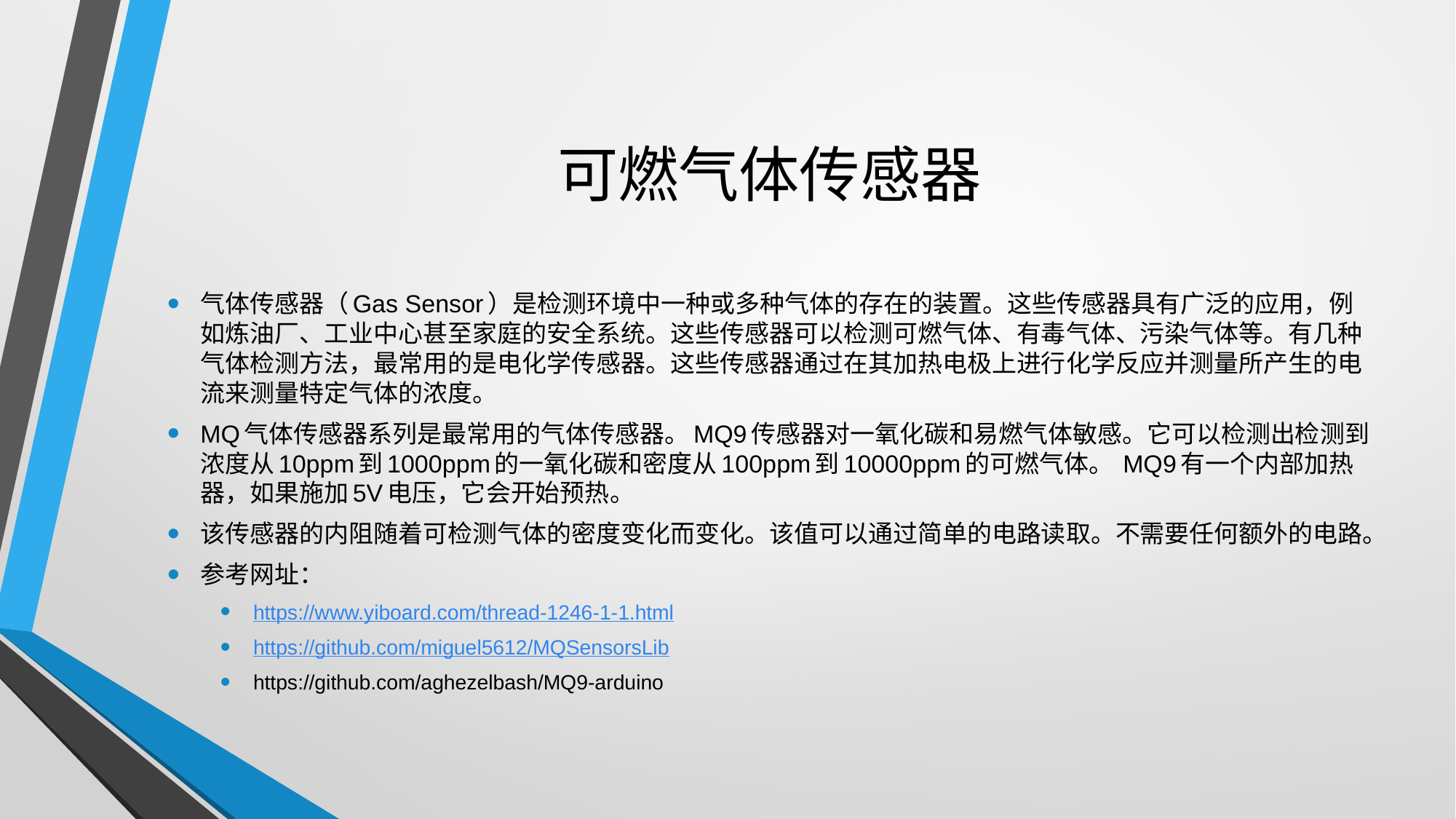

# 可燃气体传感器
气体传感器（Gas Sensor）是检测环境中一种或多种气体的存在的装置。这些传感器具有广泛的应用，例如炼油厂、工业中心甚至家庭的安全系统。这些传感器可以检测可燃气体、有毒气体、污染气体等。有几种气体检测方法，最常用的是电化学传感器。这些传感器通过在其加热电极上进行化学反应并测量所产生的电流来测量特定气体的浓度。
MQ气体传感器系列是最常用的气体传感器。MQ9传感器对一氧化碳和易燃气体敏感。它可以检测出检测到浓度从10ppm到1000ppm的一氧化碳和密度从100ppm到10000ppm的可燃气体。 MQ9有一个内部加热器，如果施加5V电压，它会开始预热。
该传感器的内阻随着可检测气体的密度变化而变化。该值可以通过简单的电路读取。不需要任何额外的电路。
参考网址：
https://www.yiboard.com/thread-1246-1-1.html
https://github.com/miguel5612/MQSensorsLib
https://github.com/aghezelbash/MQ9-arduino